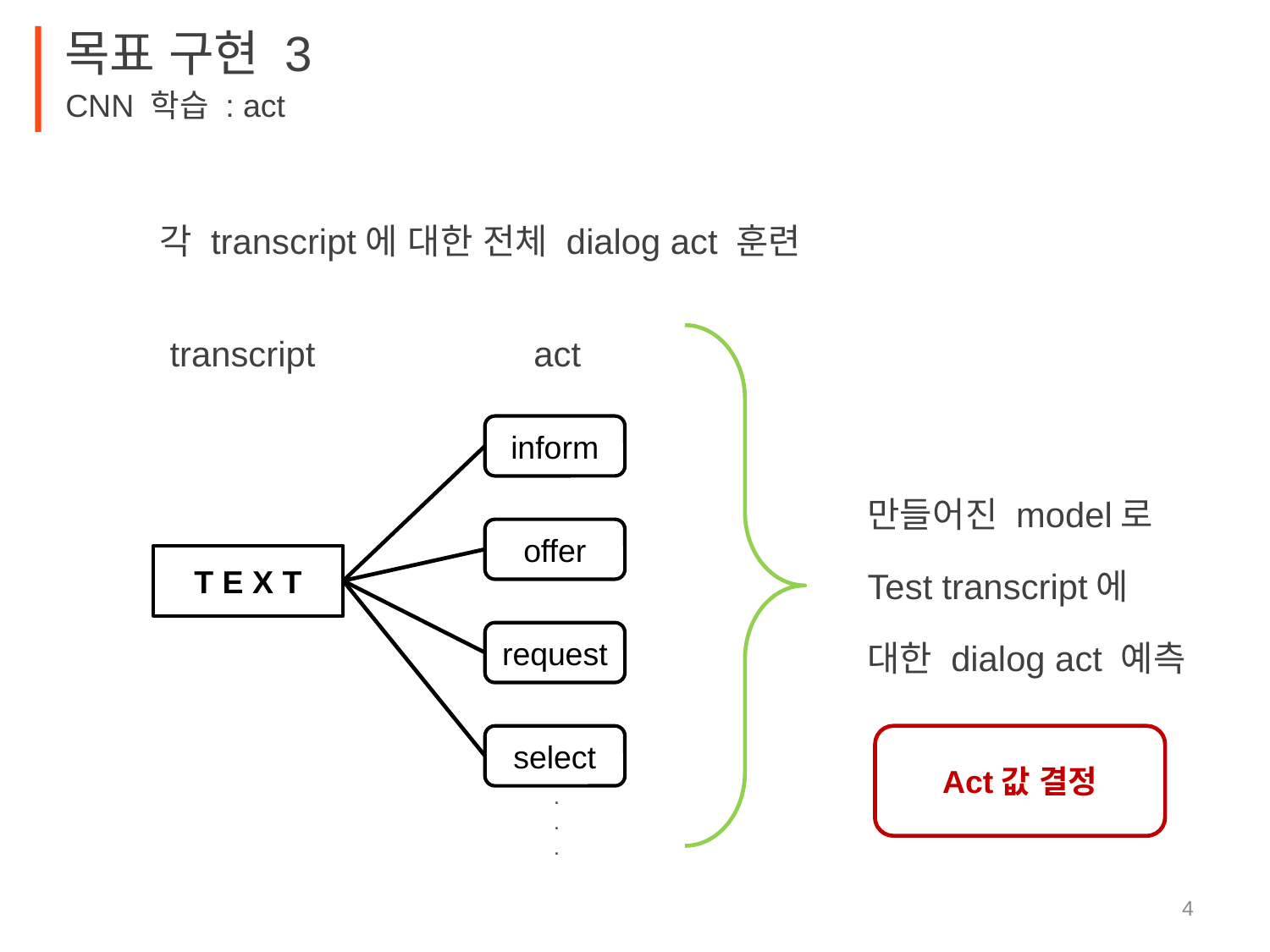

목표 구현 3

CNN 학습 : act
각 transcript에 대한 전체 dialog act 훈련
transcript
act

inform
offer
T E X T
request
select
만들어진 model로

Test transcript에

대한 dialog act 예측
Act값 결정
.
.
.
4